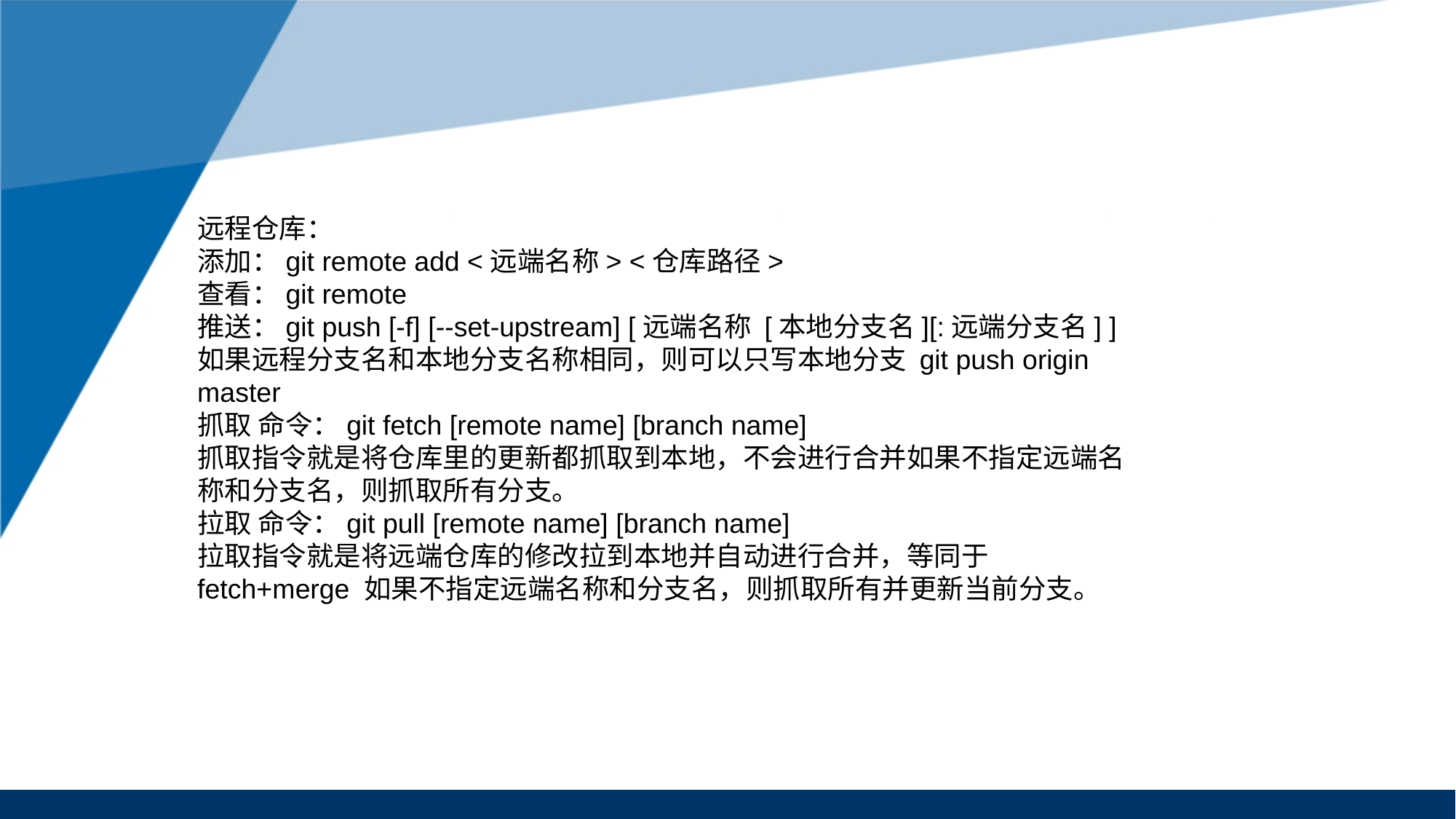

远程仓库：
添加：git remote add <远端名称> <仓库路径>
查看：git remote
推送：git push [-f] [--set-upstream] [远端名称 [本地分支名][:远端分支名] ]
如果远程分支名和本地分支名称相同，则可以只写本地分支 git push origin
master
抓取 命令：git fetch [remote name] [branch name]
抓取指令就是将仓库里的更新都抓取到本地，不会进行合并如果不指定远端名
称和分支名，则抓取所有分支。
拉取 命令：git pull [remote name] [branch name]
拉取指令就是将远端仓库的修改拉到本地并自动进行合并，等同于
fetch+merge 如果不指定远端名称和分支名，则抓取所有并更新当前分支。